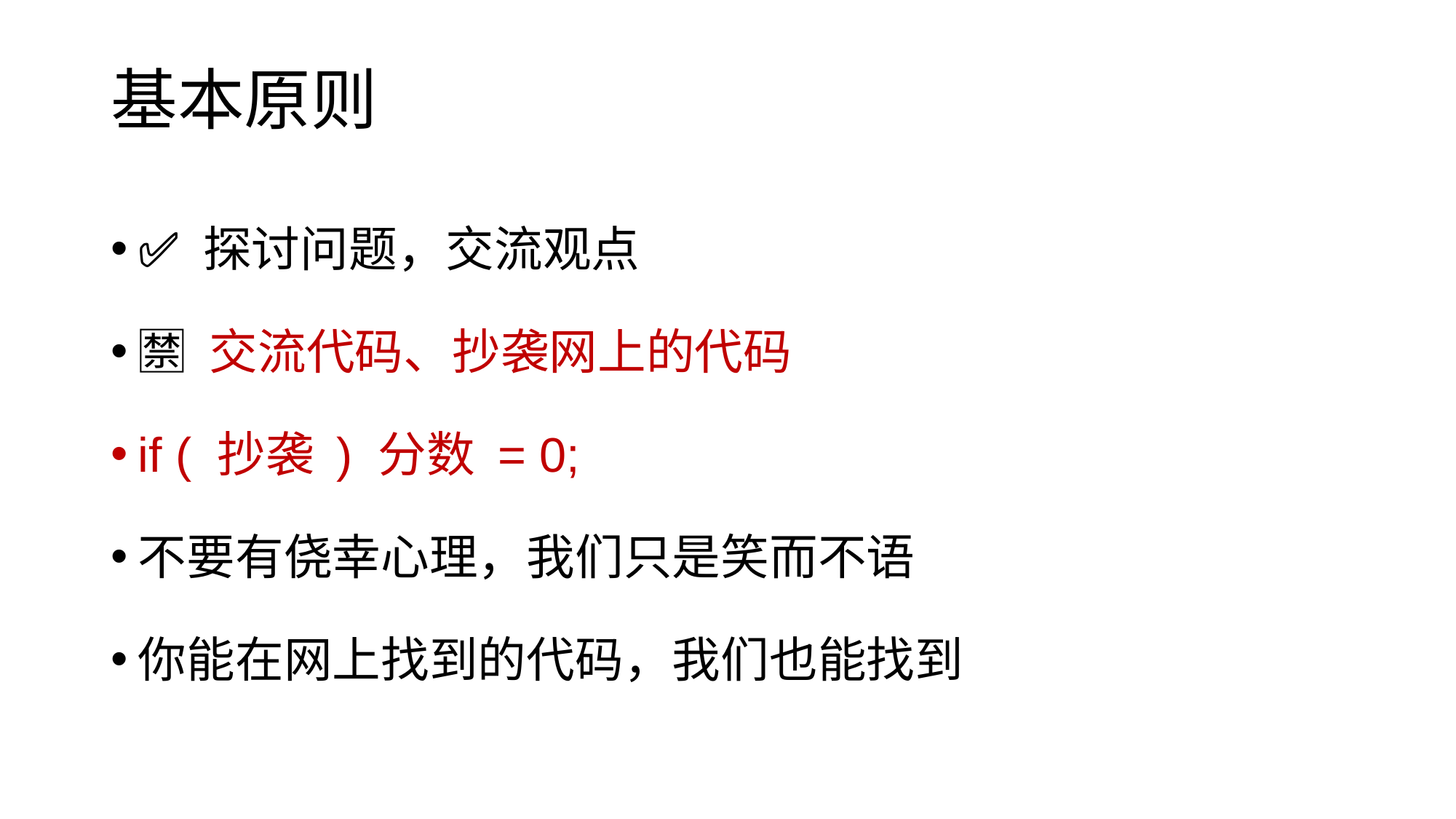

# 基本原则
✅ 探讨问题，交流观点
🈲 交流代码、抄袭网上的代码
if ( 抄袭 ) 分数 = 0;
不要有侥幸心理，我们只是笑而不语
你能在网上找到的代码，我们也能找到